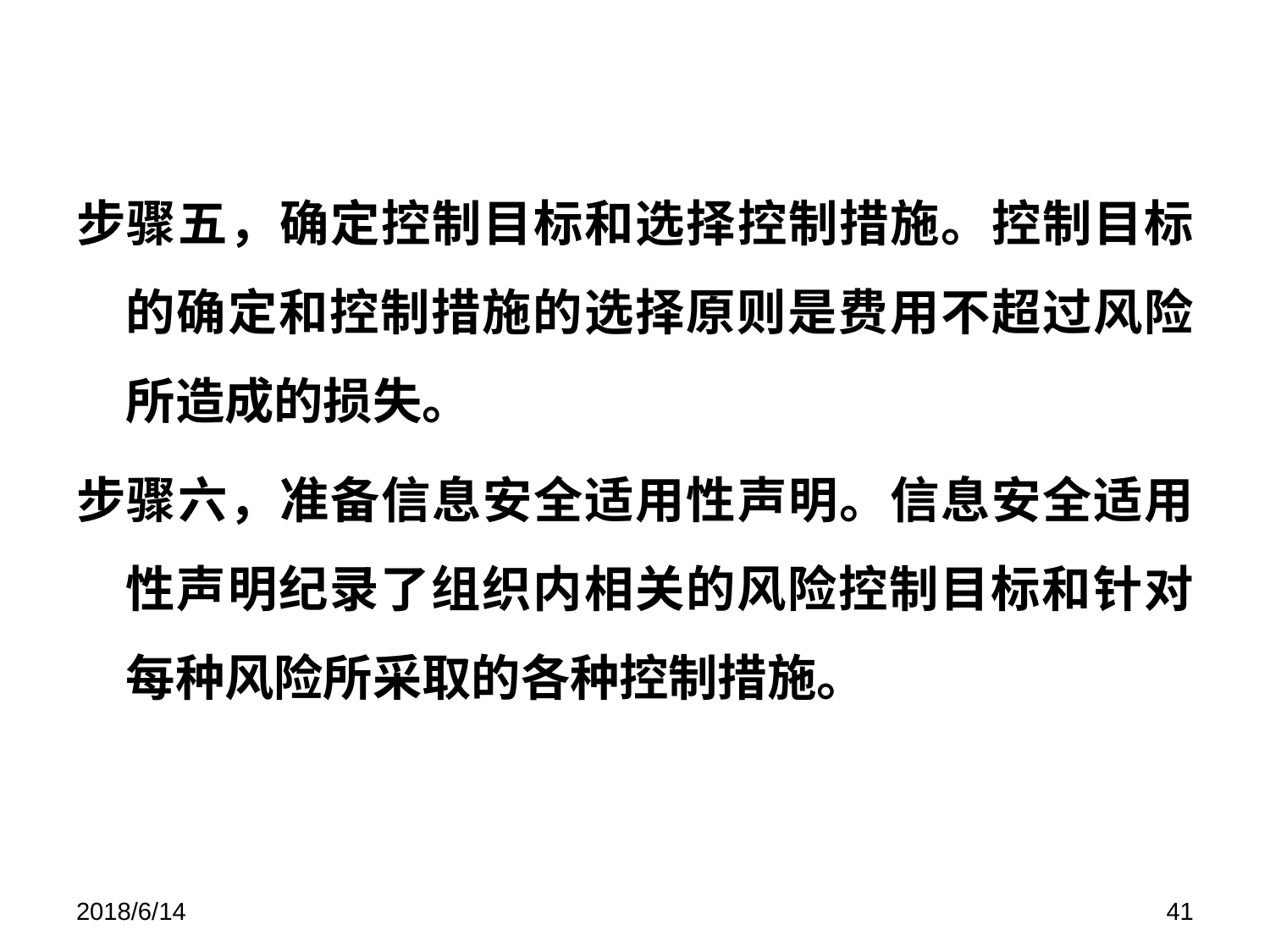

#
步骤五，确定控制目标和选择控制措施。控制目标的确定和控制措施的选择原则是费用不超过风险所造成的损失。
步骤六，准备信息安全适用性声明。信息安全适用性声明纪录了组织内相关的风险控制目标和针对每种风险所采取的各种控制措施。

2018/6/14
41